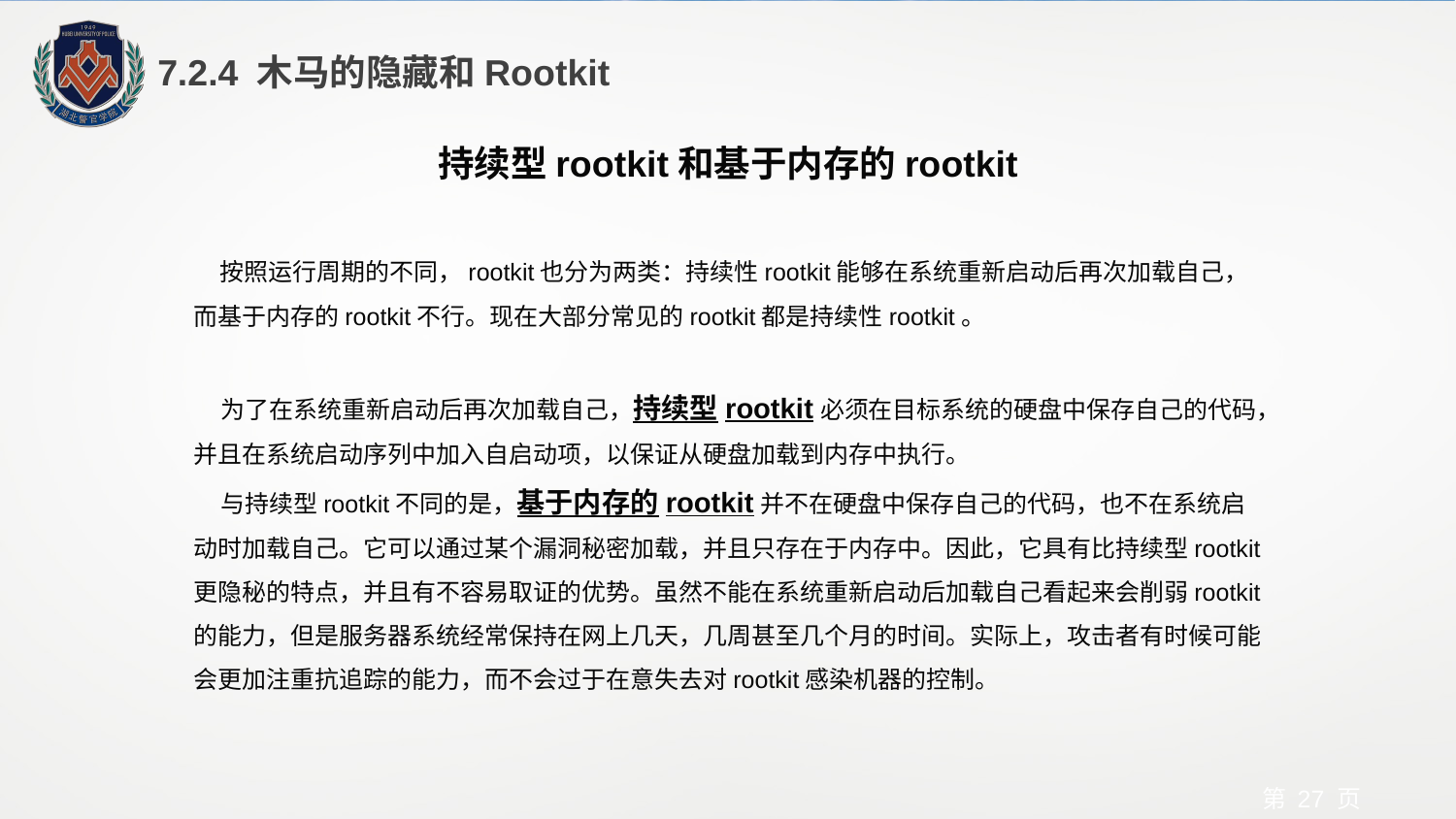

7.2.4 木马的隐藏和Rootkit
持续型rootkit和基于内存的rootkit

   按照运行周期的不同，rootkit也分为两类：持续性rootkit能够在系统重新启动后再次加载自己，而基于内存的rootkit不行。现在大部分常见的rootkit都是持续性rootkit。

    为了在系统重新启动后再次加载自己，持续型rootkit必须在目标系统的硬盘中保存自己的代码，并且在系统启动序列中加入自启动项，以保证从硬盘加载到内存中执行。
    与持续型rootkit不同的是，基于内存的rootkit并不在硬盘中保存自己的代码，也不在系统启动时加载自己。它可以通过某个漏洞秘密加载，并且只存在于内存中。因此，它具有比持续型rootkit更隐秘的特点，并且有不容易取证的优势。虽然不能在系统重新启动后加载自己看起来会削弱rootkit的能力，但是服务器系统经常保持在网上几天，几周甚至几个月的时间。实际上，攻击者有时候可能会更加注重抗追踪的能力，而不会过于在意失去对rootkit感染机器的控制。